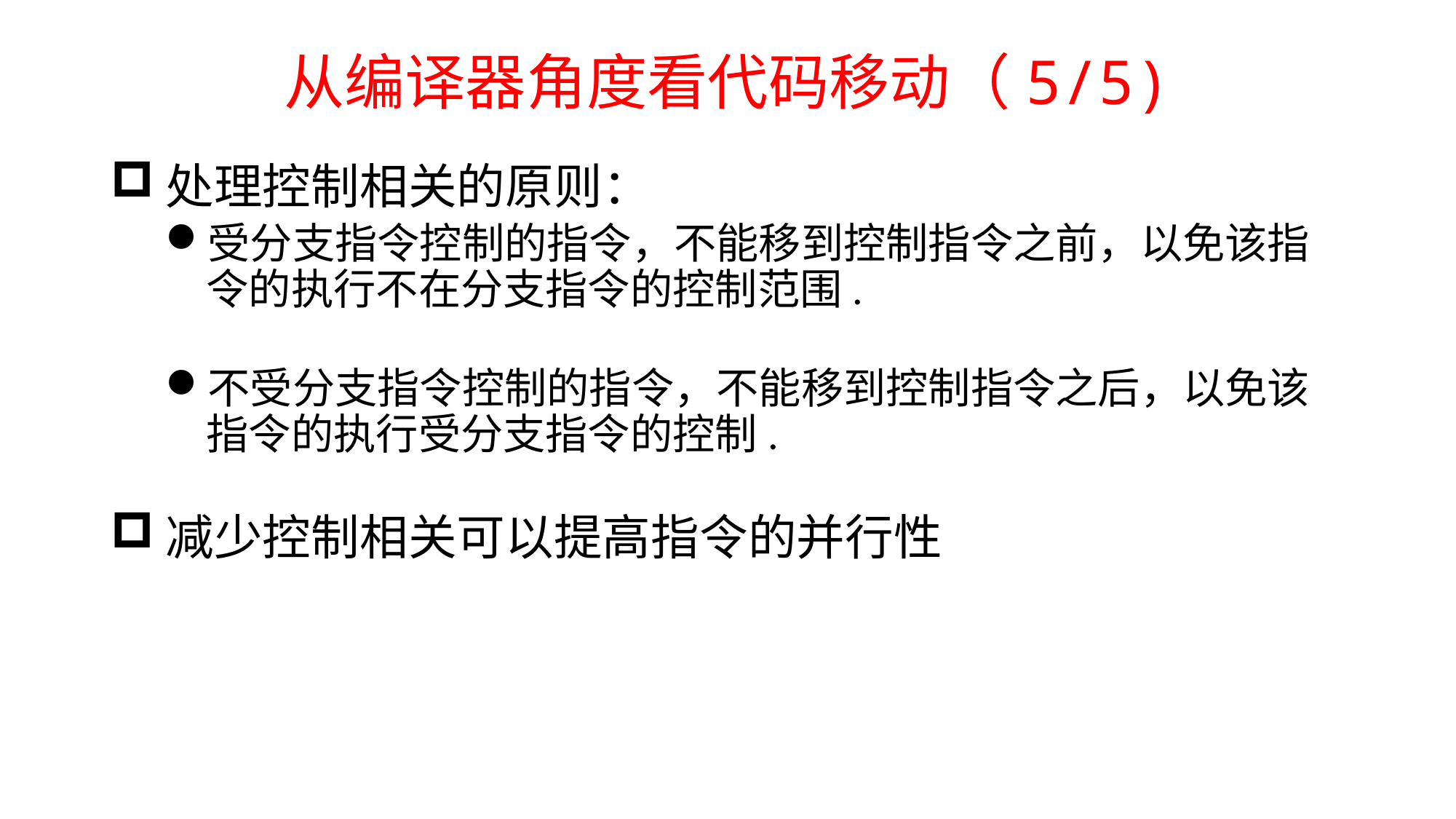

# 从编译器角度看代码移动（5/5)
处理控制相关的原则：
受分支指令控制的指令，不能移到控制指令之前，以免该指令的执行不在分支指令的控制范围.
不受分支指令控制的指令，不能移到控制指令之后，以免该指令的执行受分支指令的控制.
减少控制相关可以提高指令的并行性